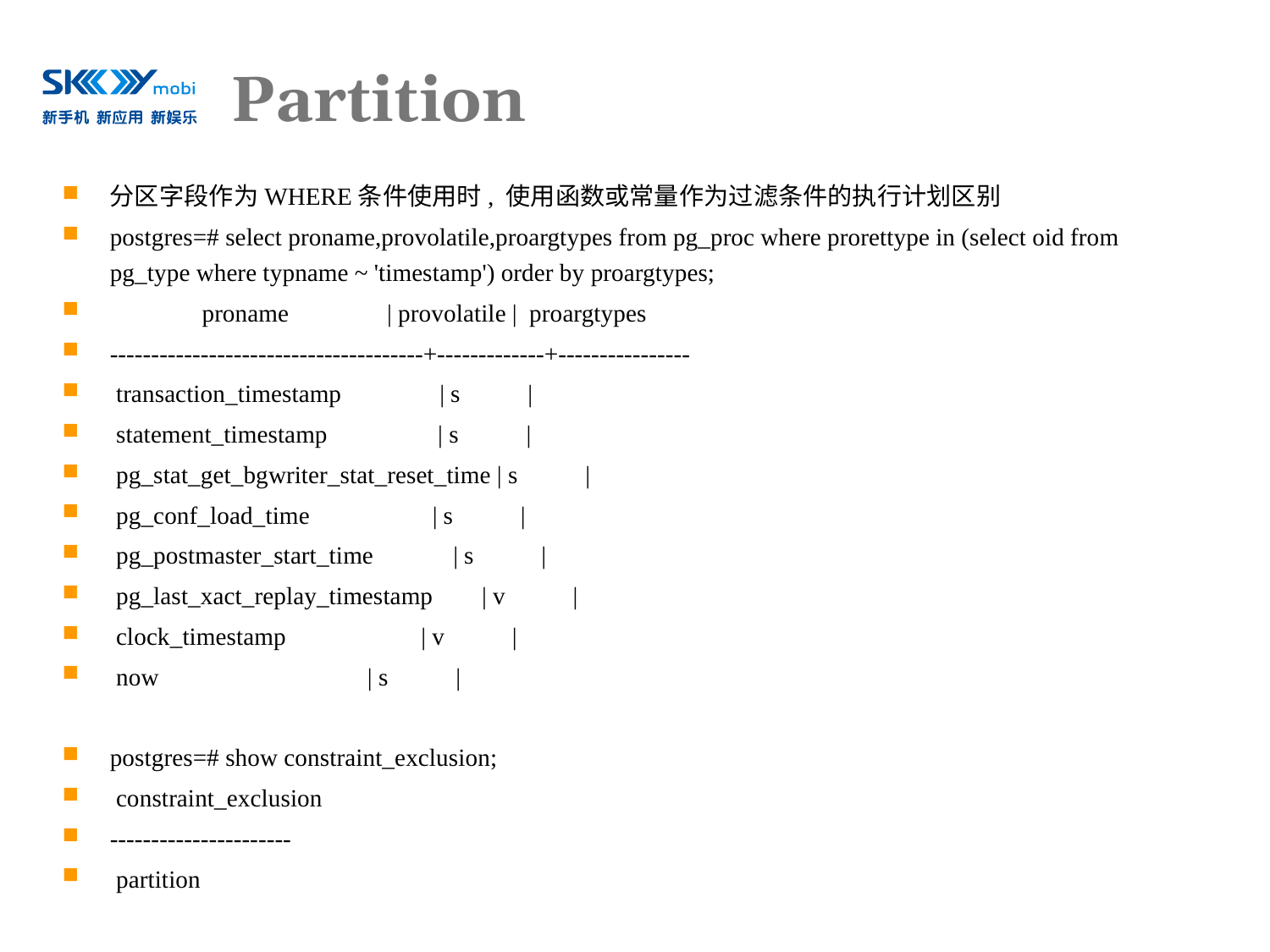

# Partition
分区字段作为WHERE条件使用时, 使用函数或常量作为过滤条件的执行计划区别
postgres=# select proname,provolatile,proargtypes from pg_proc where prorettype in (select oid from pg_type where typname ~ 'timestamp') order by proargtypes;
               proname                | provolatile |  proargtypes
--------------------------------------+-------------+----------------
 transaction_timestamp                | s           |
 statement_timestamp                  | s           |
 pg_stat_get_bgwriter_stat_reset_time | s           |
 pg_conf_load_time                    | s           |
 pg_postmaster_start_time             | s           |
 pg_last_xact_replay_timestamp        | v           |
 clock_timestamp                      | v           |
 now                                  | s           |

postgres=# show constraint_exclusion;
 constraint_exclusion
----------------------
 partition